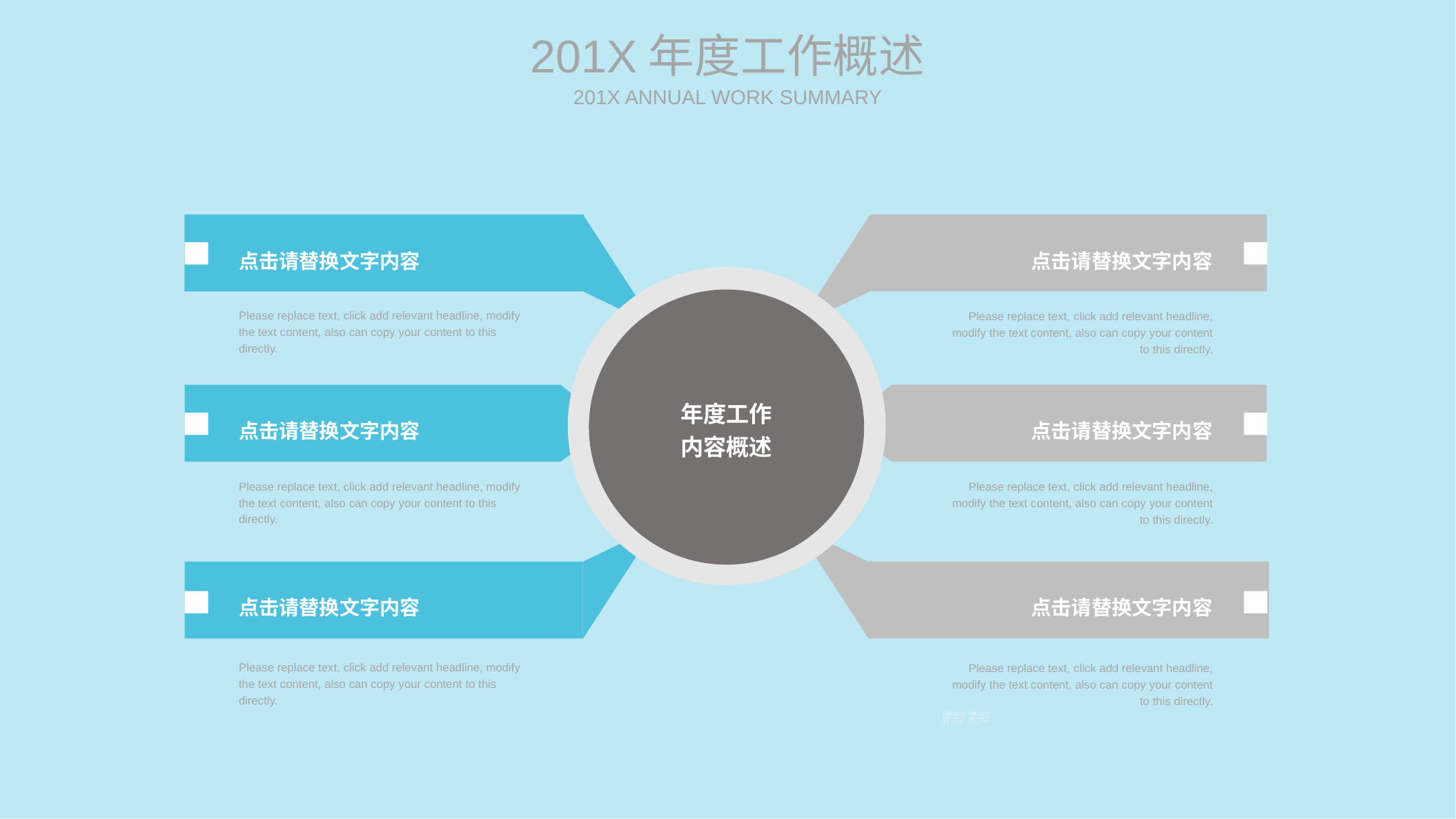

201X年度工作概述
201X ANNUAL WORK SUMMARY

点击请替换文字内容
点击请替换文字内容

年度工作
内容概述
Please replace text, click add relevant headline, modify the text content, also can copy your content to this directly.
Please replace text, click add relevant headline, modify the text content, also can copy your content to this directly.

点击请替换文字内容
点击请替换文字内容

Please replace text, click add relevant headline, modify the text content, also can copy your content to this directly.
Please replace text, click add relevant headline, modify the text content, also can copy your content to this directly.

点击请替换文字内容
点击请替换文字内容

Please replace text, click add relevant headline, modify the text content, also can copy your content to this directly.
Please replace text, click add relevant headline, modify the text content, also can copy your content to this directly.